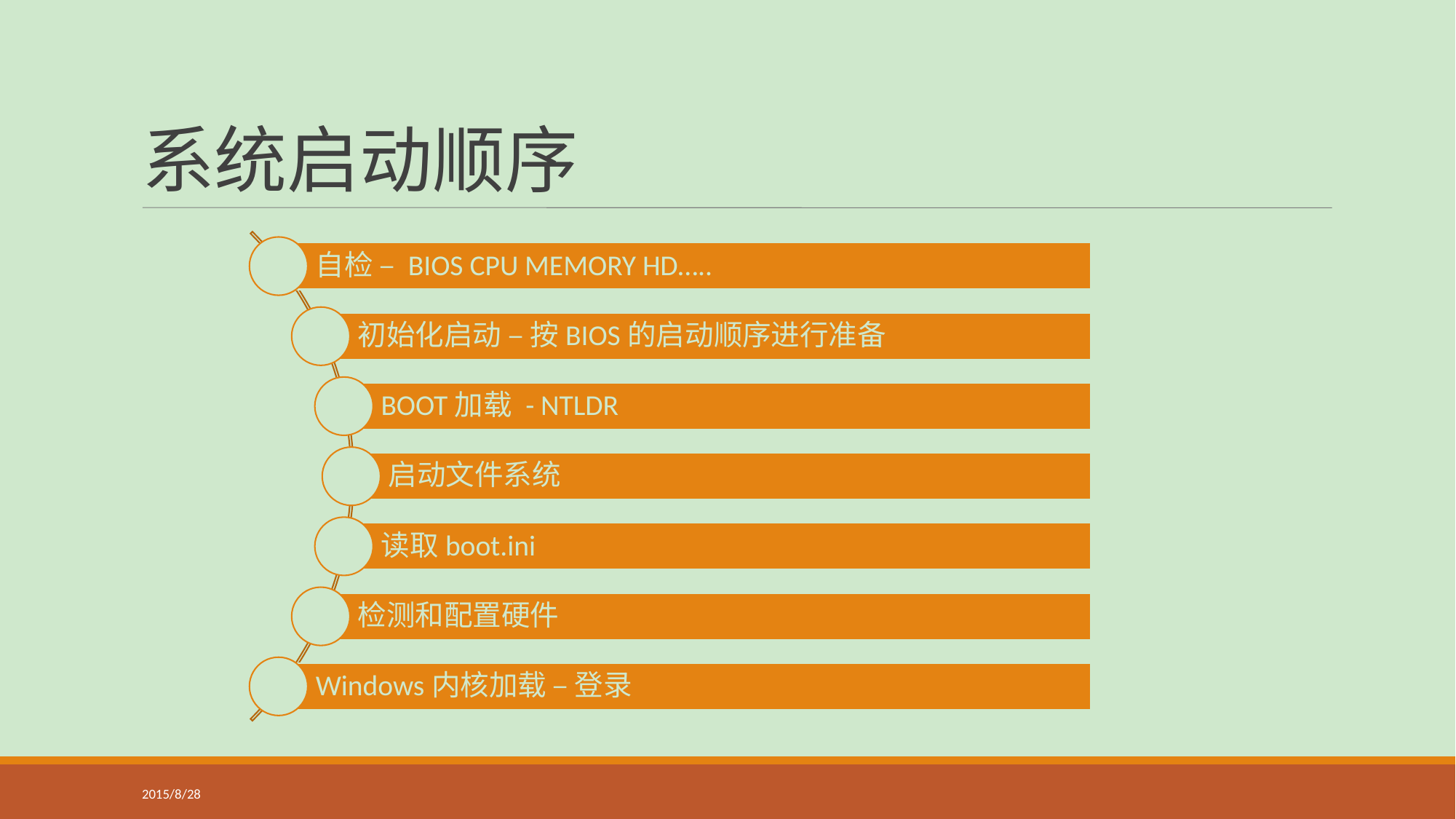

# 系统启动顺序
自检 – BIOS CPU MEMORY HD…..
初始化启动 – 按BIOS的启动顺序进行准备
BOOT加载 - NTLDR
启动文件系统
读取boot.ini
检测和配置硬件
Windows内核加载 – 登录
2015/8/28